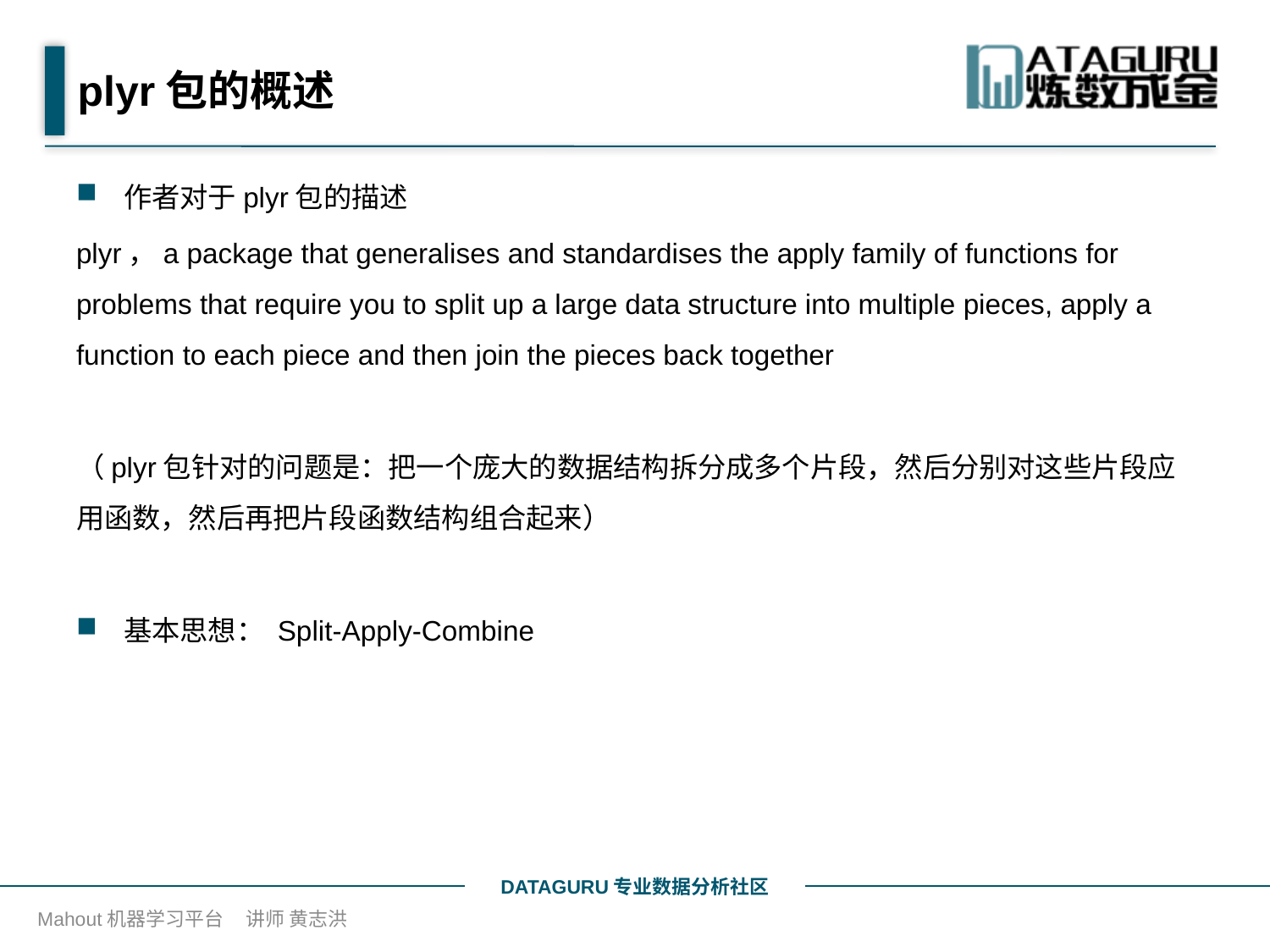

# plyr包的概述
作者对于plyr包的描述
plyr，a package that generalises and standardises the apply family of functions for problems that require you to split up a large data structure into multiple pieces, apply a function to each piece and then join the pieces back together

（plyr包针对的问题是：把一个庞大的数据结构拆分成多个片段，然后分别对这些片段应用函数，然后再把片段函数结构组合起来）

基本思想： Split-Apply-Combine